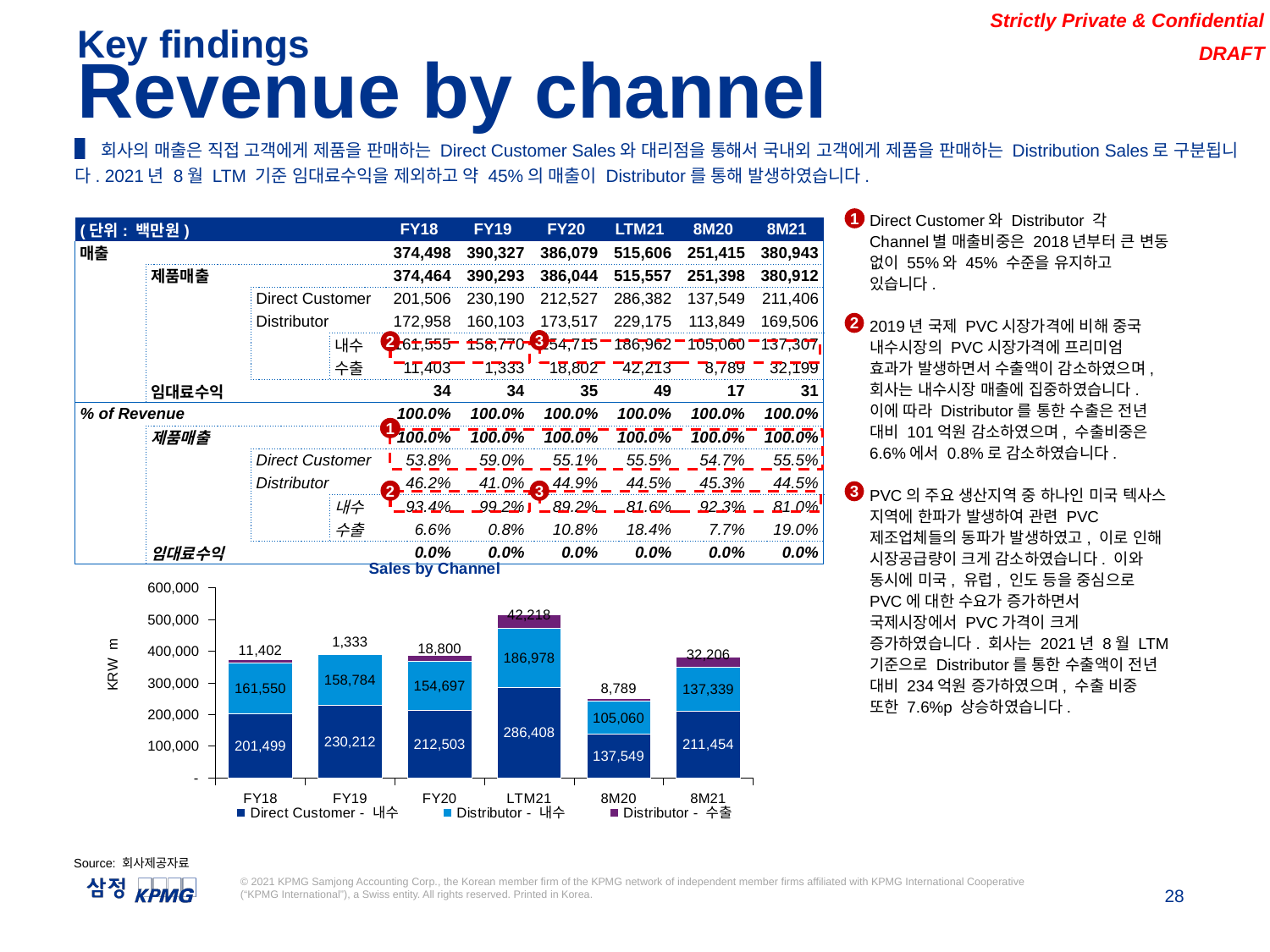

Key findings
Revenue by channel
▌회사의 매출은 직접 고객에게 제품을 판매하는 Direct Customer Sales와 대리점을 통해서 국내외 고객에게 제품을 판매하는 Distribution Sales로 구분됩니다. 2021년 8월 LTM 기준 임대료수익을 제외하고 약 45%의 매출이 Distributor를 통해 발생하였습니다.

Direct Customer와 Distributor 각 Channel별 매출비중은 2018년부터 큰 변동 없이 55%와 45% 수준을 유지하고 있습니다.

2019년 국제 PVC시장가격에 비해 중국 내수시장의 PVC시장가격에 프리미엄 효과가 발생하면서 수출액이 감소하였으며, 회사는 내수시장 매출에 집중하였습니다. 이에 따라 Distributor를 통한 수출은 전년 대비 101억원 감소하였으며, 수출비중은 6.6%에서 0.8%로 감소하였습니다.

PVC의 주요 생산지역 중 하나인 미국 텍사스 지역에 한파가 발생하여 관련 PVC제조업체들의 동파가 발생하였고, 이로 인해 시장공급량이 크게 감소하였습니다. 이와 동시에 미국, 유럽, 인도 등을 중심으로 PVC에 대한 수요가 증가하면서 국제시장에서 PVC가격이 크게 증가하였습니다. 회사는 2021년 8월 LTM 기준으로 Distributor를 통한 수출액이 전년 대비 234억원 증가하였으며, 수출 비중 또한 7.6%p 상승하였습니다.

1
| (단위: 백만원) |  |  |  |  |  | FY18 | FY19 | FY20 | LTM21 | 8M20 | 8M21 |
| --- | --- | --- | --- | --- | --- | --- | --- | --- | --- | --- | --- |
| 매출 |  |  |  |  |  | 374,498 | 390,327 | 386,079 | 515,606 | 251,415 | 380,943 |
|  | 제품매출 |  |  |  |  | 374,464 | 390,293 | 386,044 | 515,557 | 251,398 | 380,912 |
|  |  | Direct Customer | Direct Customer |  |  | 201,506 | 230,190 | 212,527 | 286,382 | 137,549 | 211,406 |
|  |  | Distributor | Distributor |  |  | 172,958 | 160,103 | 173,517 | 229,175 | 113,849 | 169,506 |
|  |  |  |  | 내수 | 내수 | 161,555 | 158,770 | 154,715 | 186,962 | 105,060 | 137,307 |
|  |  |  |  | 수출 | 수출 | 11,403 | 1,333 | 18,802 | 42,213 | 8,789 | 32,199 |
|  | 임대료수익 |  |  |  |  | 34 | 34 | 35 | 49 | 17 | 31 |
| % of Revenue |  |  |  |  |  | 100.0% | 100.0% | 100.0% | 100.0% | 100.0% | 100.0% |
|  | 제품매출 |  |  |  |  | 100.0% | 100.0% | 100.0% | 100.0% | 100.0% | 100.0% |
|  |  | Direct Customer | Direct Customer |  |  | 53.8% | 59.0% | 55.1% | 55.5% | 54.7% | 55.5% |
|  |  | Distributor | Distributor |  |  | 46.2% | 41.0% | 44.9% | 44.5% | 45.3% | 44.5% |
|  |  |  |  | 내수 | 내수 | 93.4% | 99.2% | 89.2% | 81.6% | 92.3% | 81.0% |
|  |  |  |  | 수출 | 수출 | 6.6% | 0.8% | 10.8% | 18.4% | 7.7% | 19.0% |
|  | 임대료수익 |  |  |  |  | 0.0% | 0.0% | 0.0% | 0.0% | 0.0% | 0.0% |
2
3
2

1

2
3
3

### Chart: Sales by Channel

| Category | Direct Customer - 내수 | Distributor - 내수 | Distributor - 수출 |
|---|---|---|---|
| FY18 | 201499.0 | 161550.0 | 11402.0 |
| FY19 | 230212.0 | 158784.0 | 1333.0 |
| FY20 | 212503.0 | 154697.0 | 18800.0 |
| LTM21 | 286408.0 | 186978.0 | 42218.0 |
| 8M20 | 137549.0 | 105060.0 | 8789.0 |
| 8M21 | 211454.0 | 137339.0 | 32206.0 |
Source: 회사제공자료